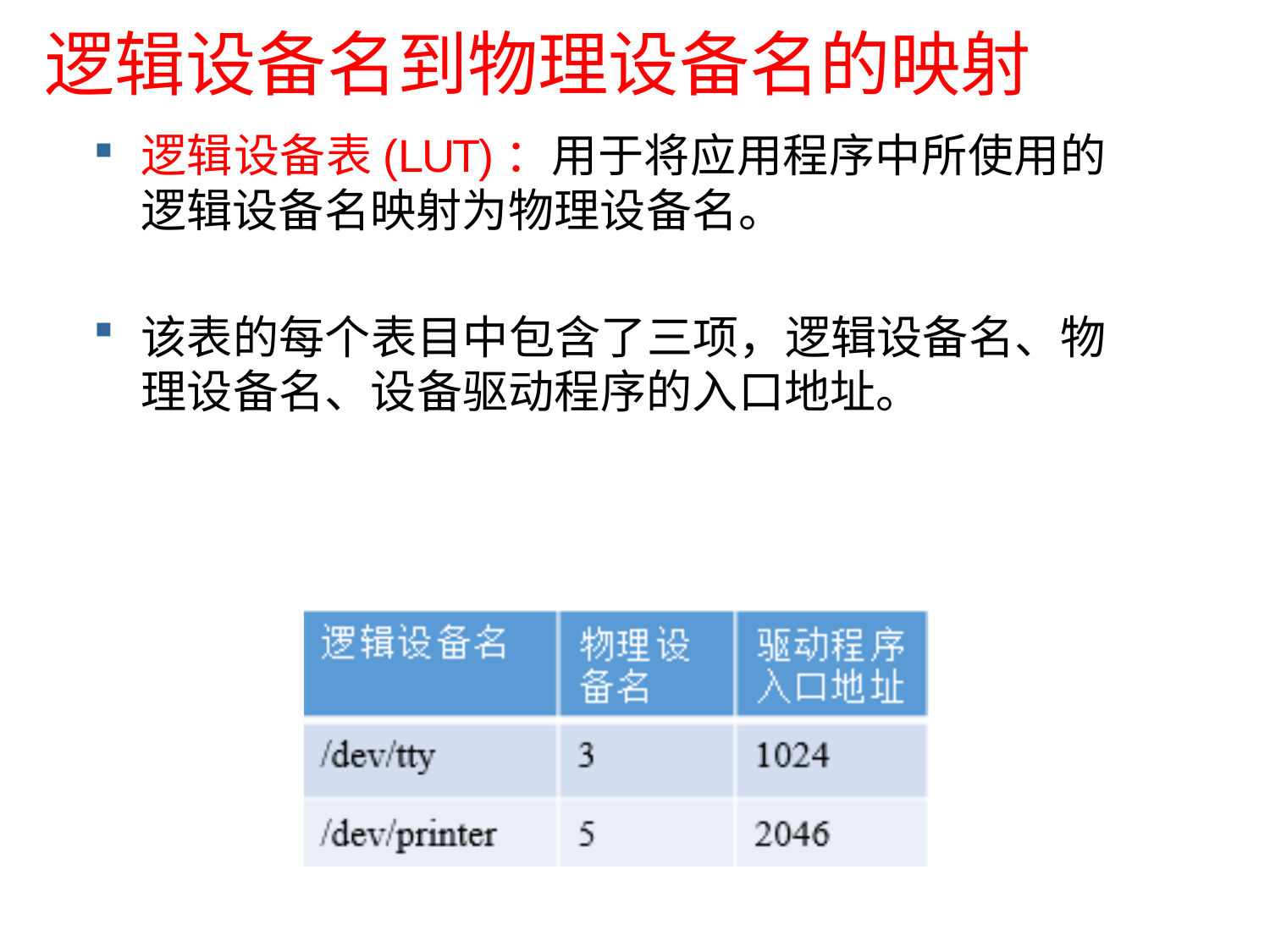

# 逻辑设备名到物理设备名的映射
逻辑设备表(LUT)：用于将应用程序中所使用的逻辑设备名映射为物理设备名。

该表的每个表目中包含了三项，逻辑设备名、物 理设备名、设备驱动程序的入口地址。